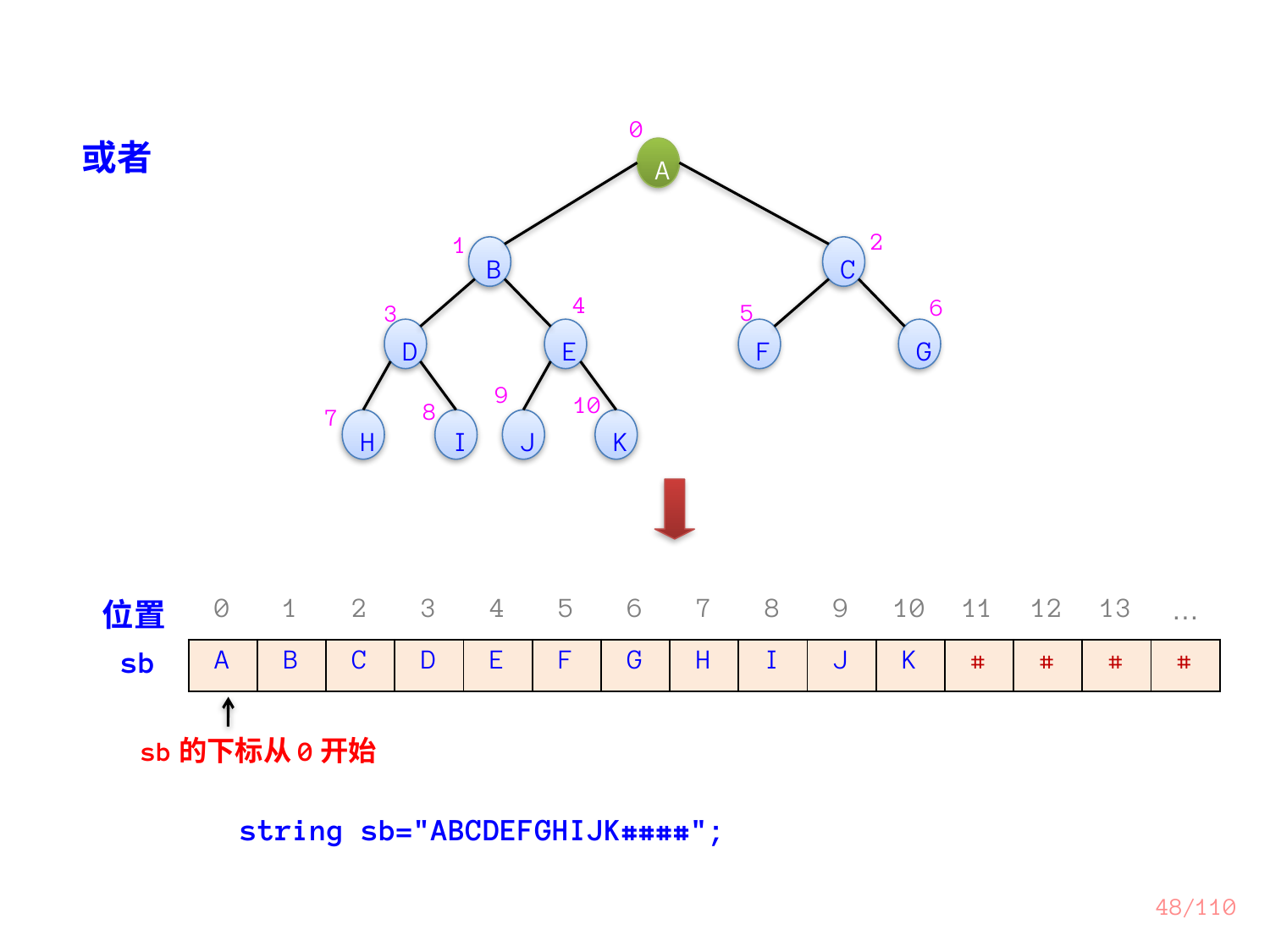

0
A
2
1
B
C
4
6
5
3
D
E
F
G
9
10
8
7
H
I
J
K
或者

| 0 | 1 | 2 | 3 | 4 | 5 | 6 | 7 | 8 | 9 | 10 | 11 | 12 | 13 | … |
| --- | --- | --- | --- | --- | --- | --- | --- | --- | --- | --- | --- | --- | --- | --- |
| A | B | C | D | E | F | G | H | I | J | K | # | # | # | # |
位置
sb
sb的下标从0开始
string sb="ABCDEFGHIJK####";
48/110